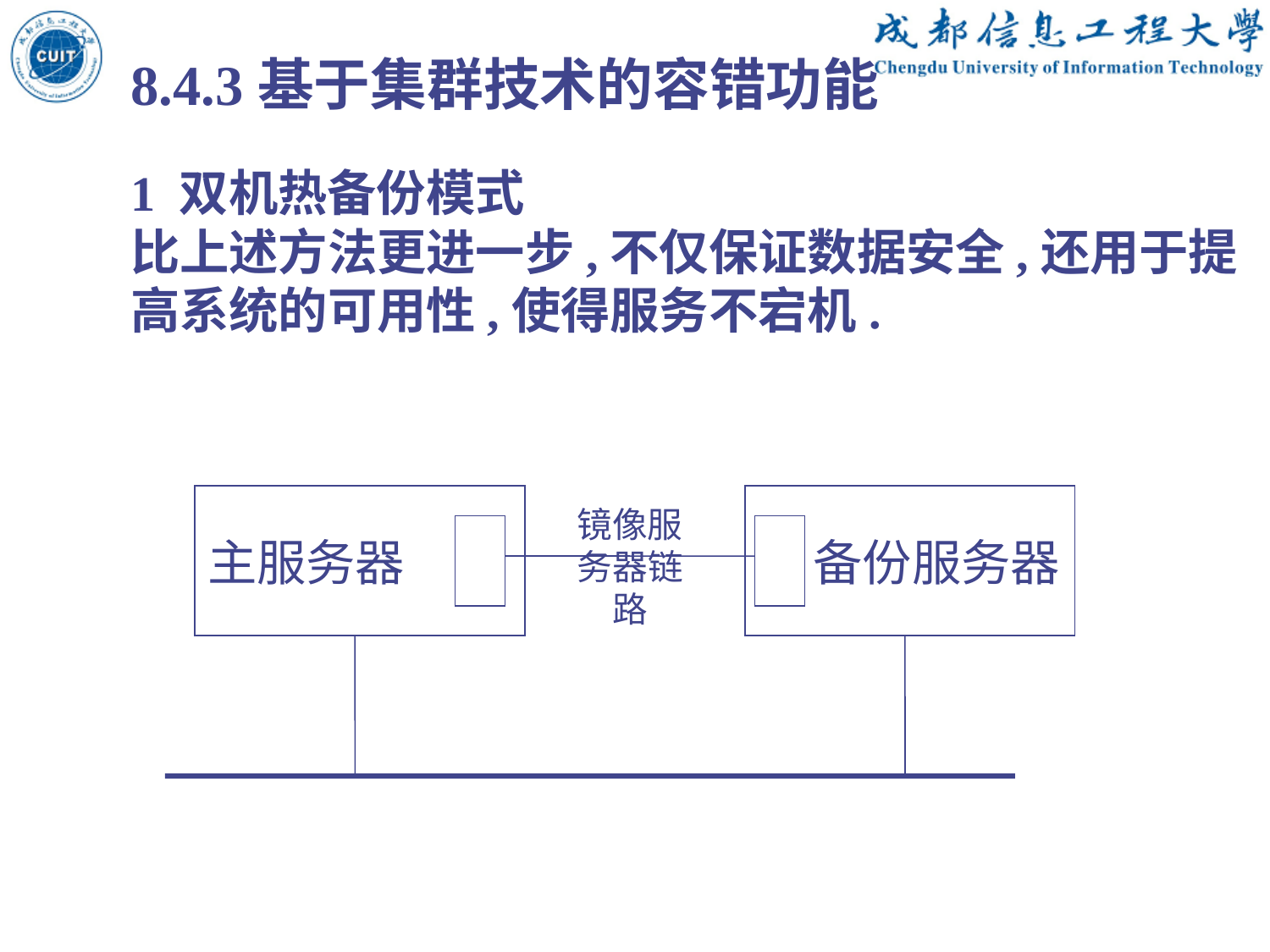

8.4.3基于集群技术的容错功能
1 双机热备份模式
比上述方法更进一步,不仅保证数据安全,还用于提高系统的可用性,使得服务不宕机.
主服务器
    备份服务器
镜像服务器链路